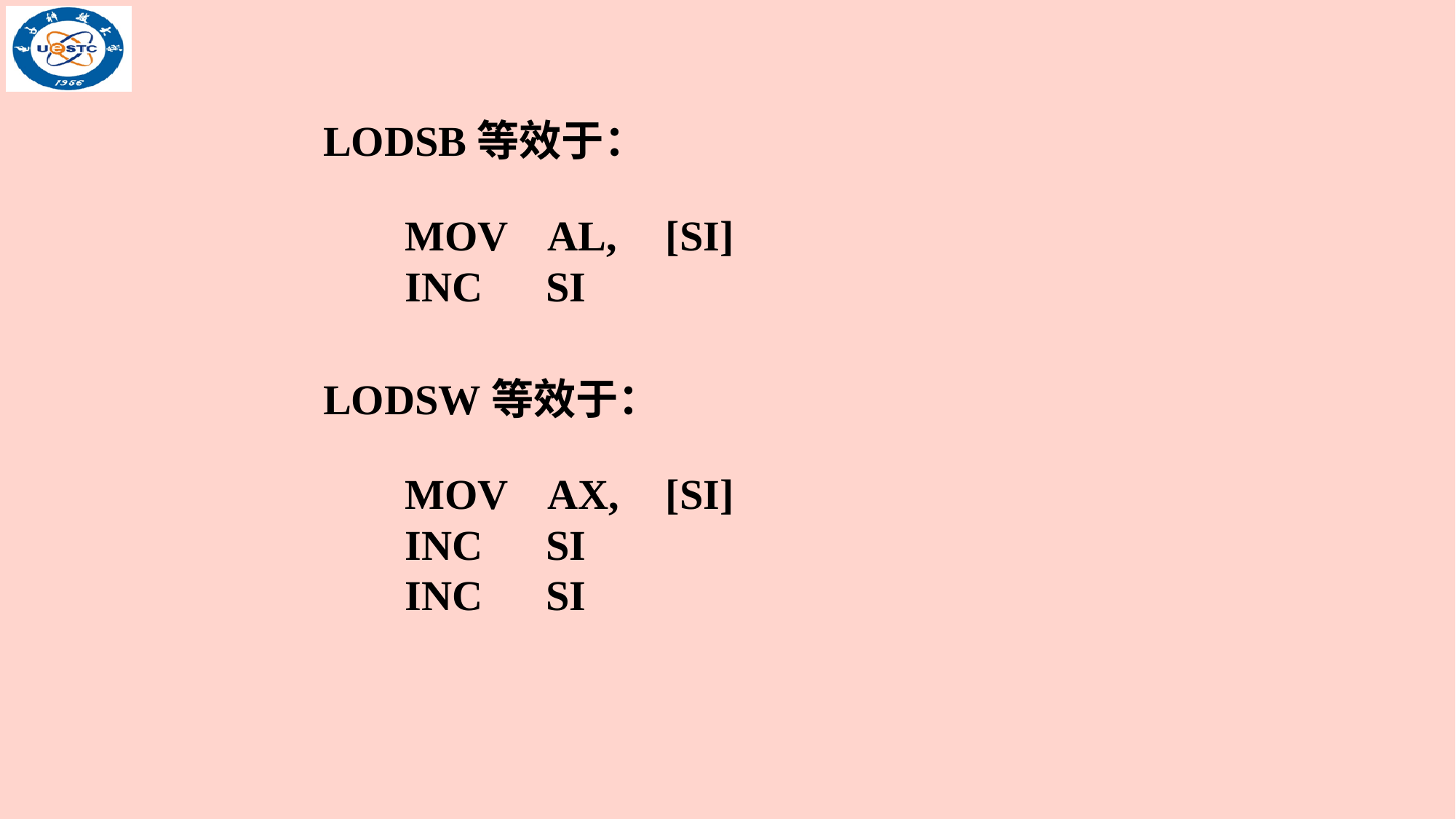

LODSB等效于：
MOV    AL,	    [SI]
INC      SI
LODSW等效于：
MOV    AX,	    [SI]
INC      SI
INC      SI